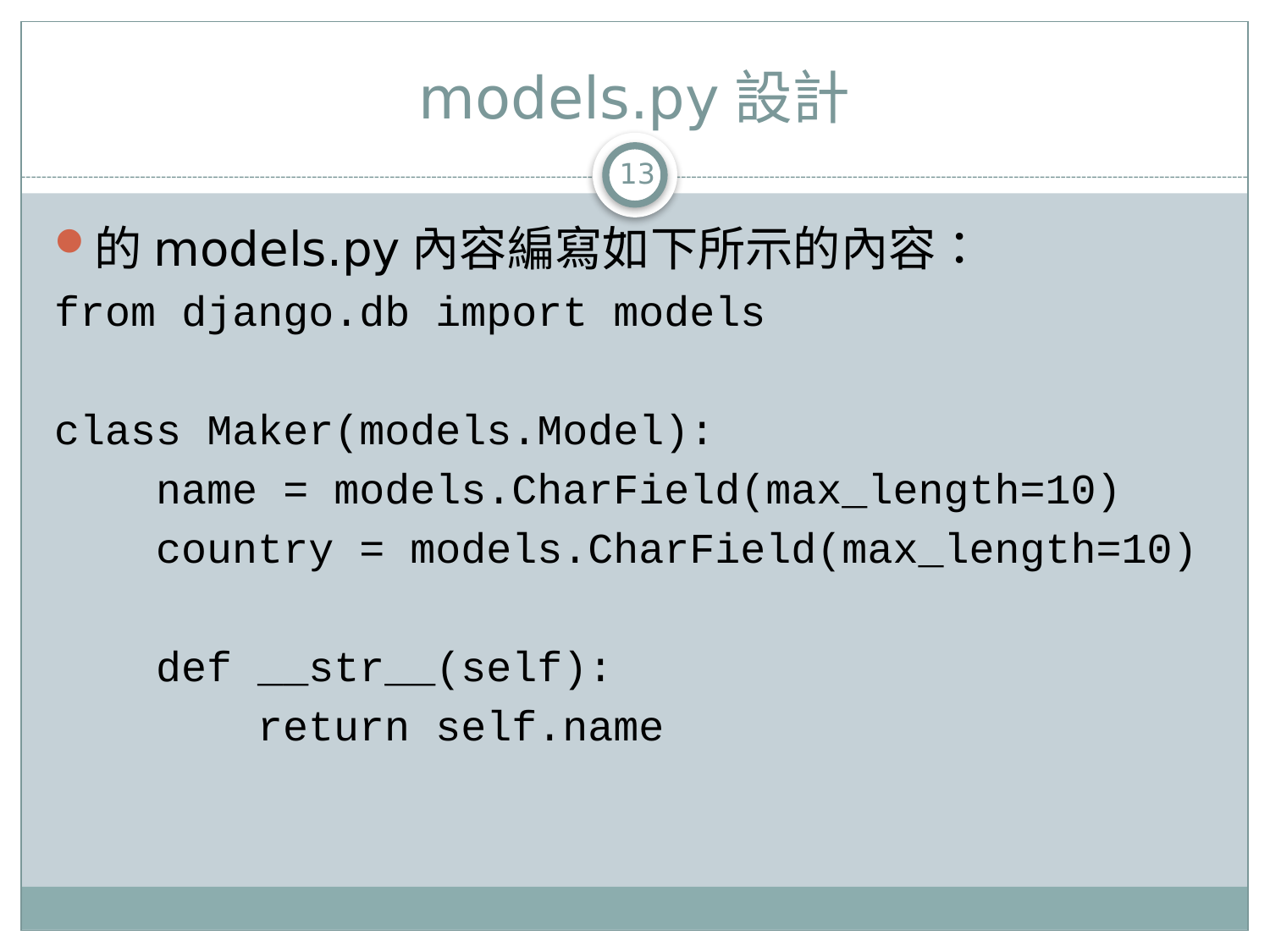

# models.py設計
13
的models.py內容編寫如下所示的內容：
from django.db import models

class Maker(models.Model):
    name = models.CharField(max_length=10)
    country = models.CharField(max_length=10)

    def __str__(self):
        return self.name